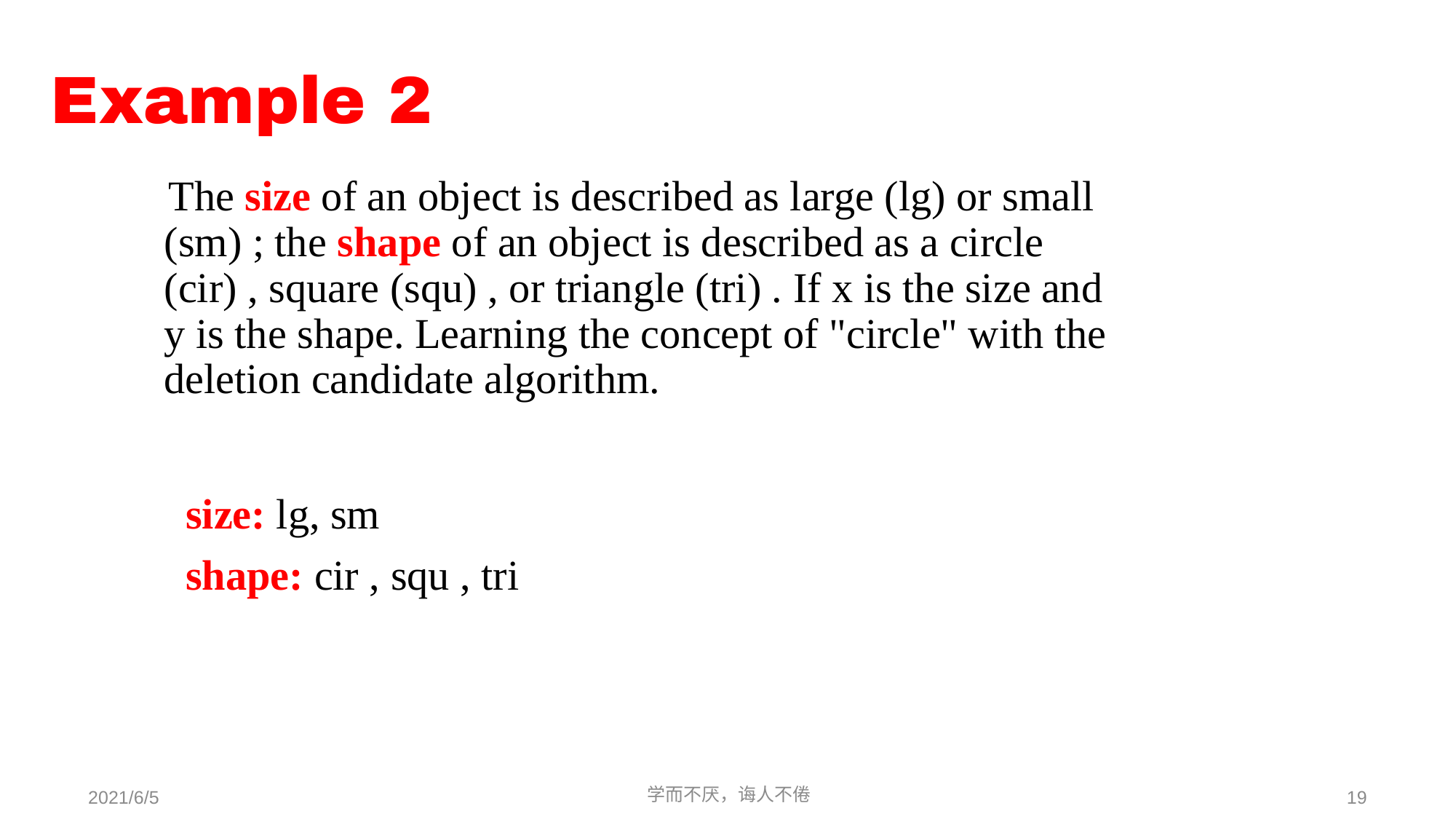

# Example 2
   The size of an object is described as large (lg) or small (sm) ; the shape of an object is described as a circle (cir) , square (squ) , or triangle (tri) . If x is the size and y is the shape. Learning the concept of "circle" with the deletion candidate algorithm.
   size: lg, sm
   shape: cir , squ , tri
学而不厌，诲人不倦
19
2021/6/5